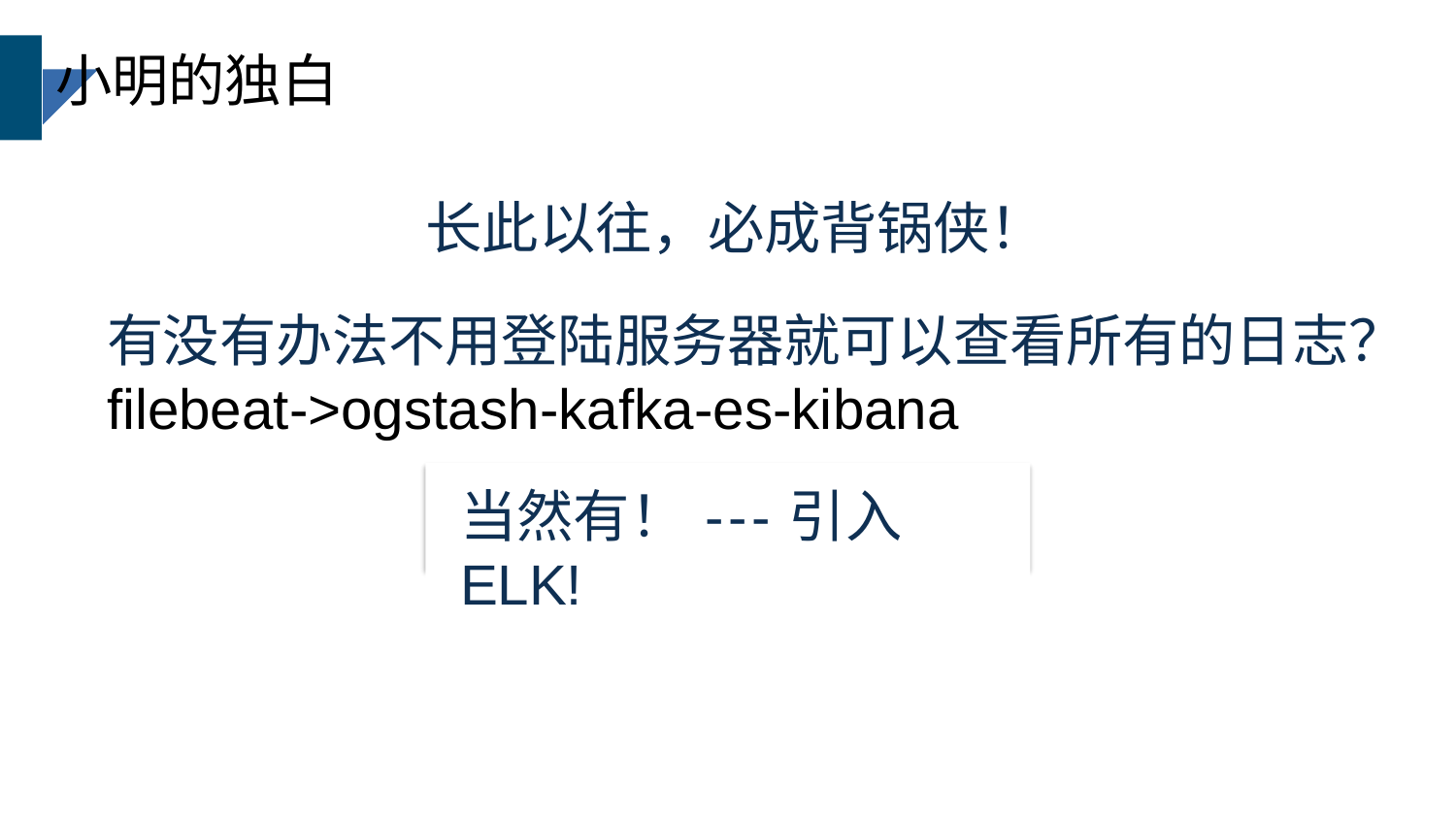

# 小明的独白
长此以往，必成背锅侠！

有没有办法不用登陆服务器就可以查看所有的日志？
filebeat->ogstash-kafka-es-kibana

当然有！---引入ELK!